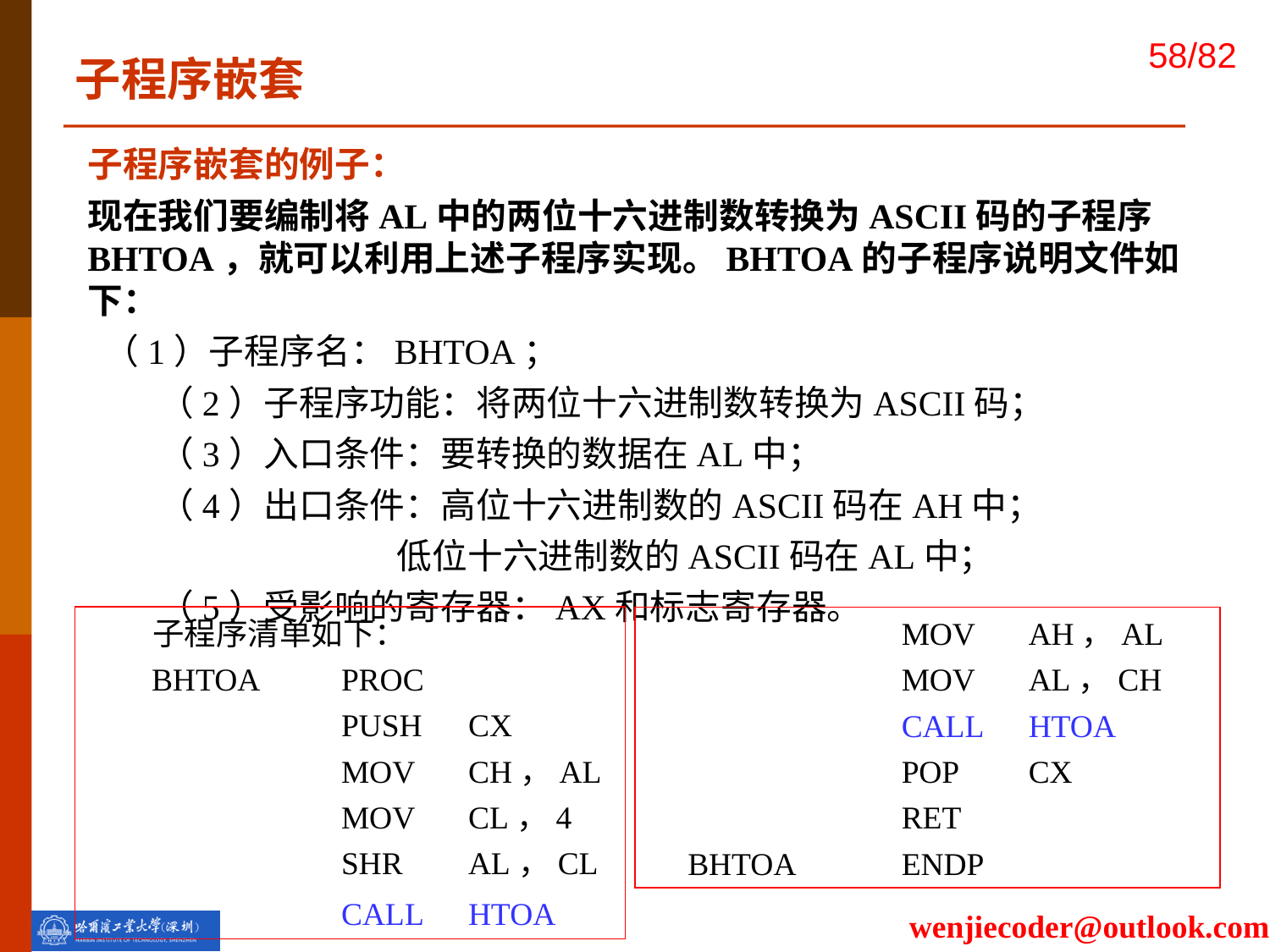

子程序嵌套
子程序嵌套的例子：
现在我们要编制将AL中的两位十六进制数转换为ASCII码的子程序BHTOA，就可以利用上述子程序实现。BHTOA的子程序说明文件如下：
 （1）子程序名：BHTOA；
        （2）子程序功能：将两位十六进制数转换为ASCII码；
        （3）入口条件：要转换的数据在AL中；
        （4）出口条件：高位十六进制数的ASCII码在AH中；
		      低位十六进制数的ASCII码在AL中；
        （5）受影响的寄存器：AX和标志寄存器。
        子程序清单如下：
        BHTOA	PROC
		PUSH	CX
		MOV	CH，AL
		MOV	CL，4
		SHR	AL，CL
		CALL	HTOA
		MOV	AH，AL
		MOV	AL，CH
		CALL	HTOA
		POP	CX
		RET
     BHTOA	ENDP